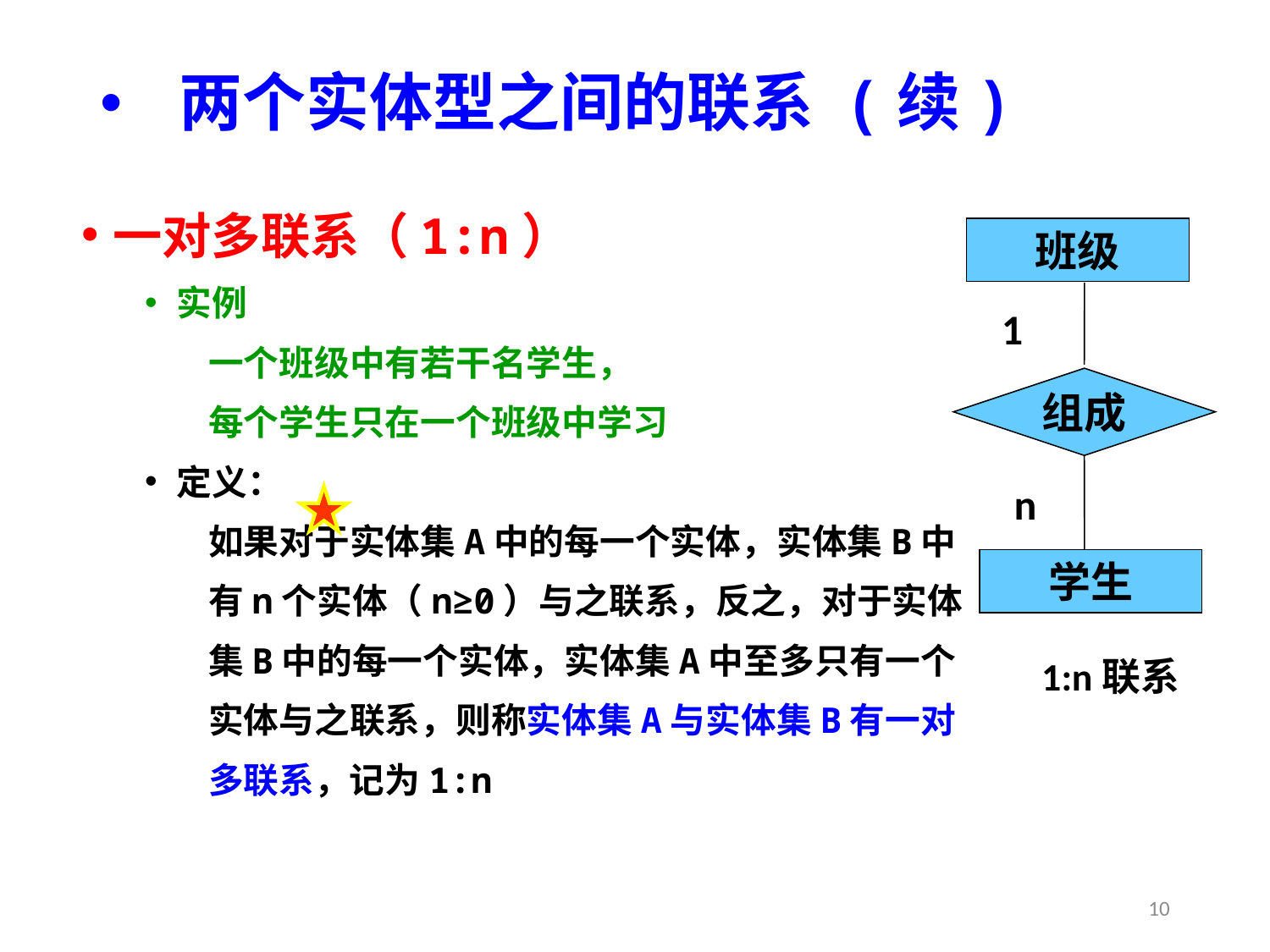

# 两个实体型之间的联系 (续)
一对多联系（1:n）
实例
一个班级中有若干名学生，
每个学生只在一个班级中学习
定义：
如果对于实体集A中的每一个实体，实体集B中
有n个实体（n≥0）与之联系，反之，对于实体
集B中的每一个实体，实体集A中至多只有一个
实体与之联系，则称实体集A与实体集B有一对
多联系，记为1:n
班级

1
组成

n

学生
1:n联系
10